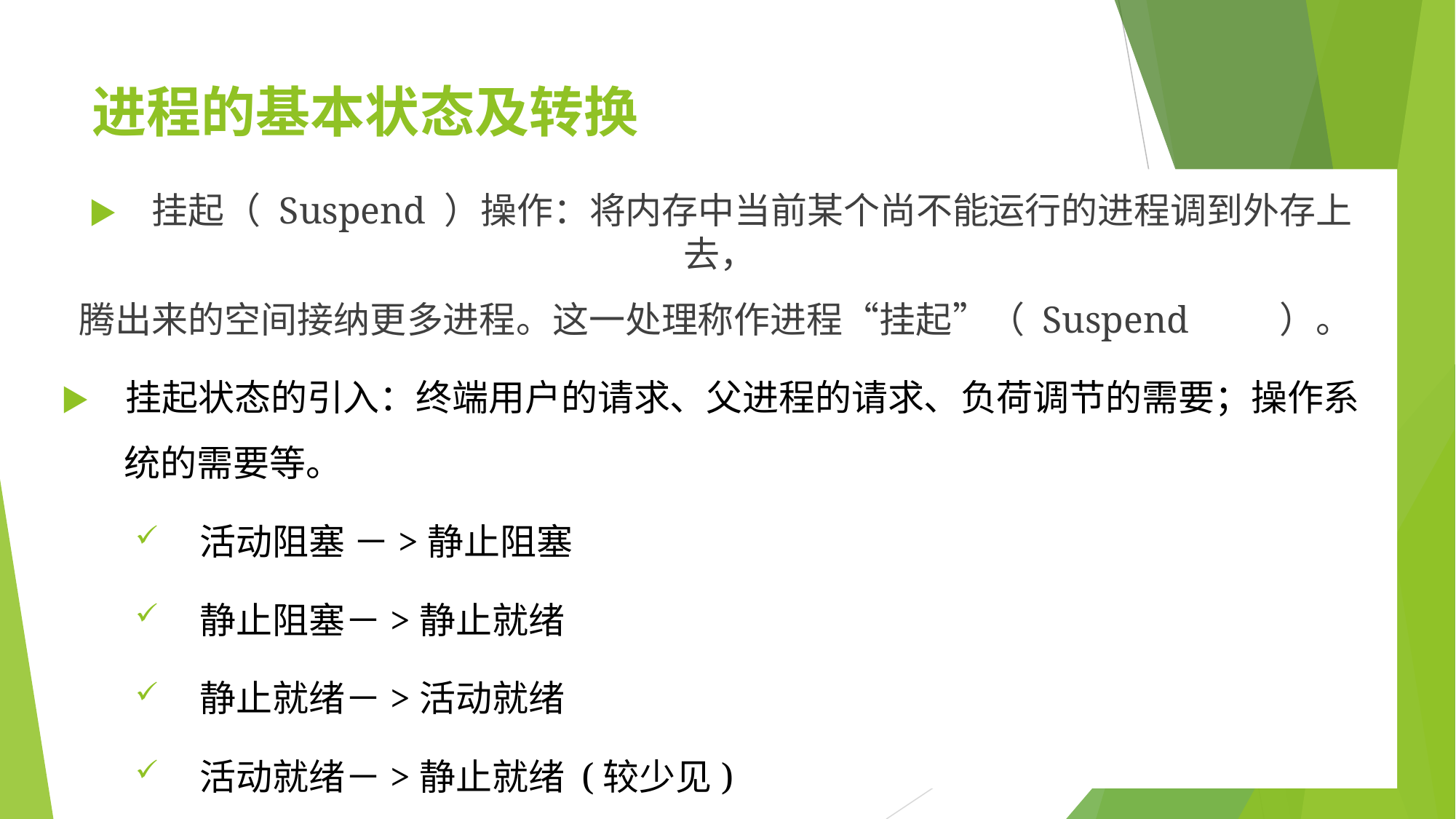

# 进程的基本状态及转换
▶	挂起（	Suspend ）操作：将内存中当前某个尚不能运行的进程调到外存上去，
腾出来的空间接纳更多进程。这一处理称作进程“挂起”（ Suspend	）。

▶	挂起状态的引入：终端用户的请求、父进程的请求、负荷调节的需要；操作系
统的需要等。

活动阻塞 －>静止阻塞

静止阻塞－>静止就绪

静止就绪－>活动就绪

活动就绪－>静止就绪 (较少见)